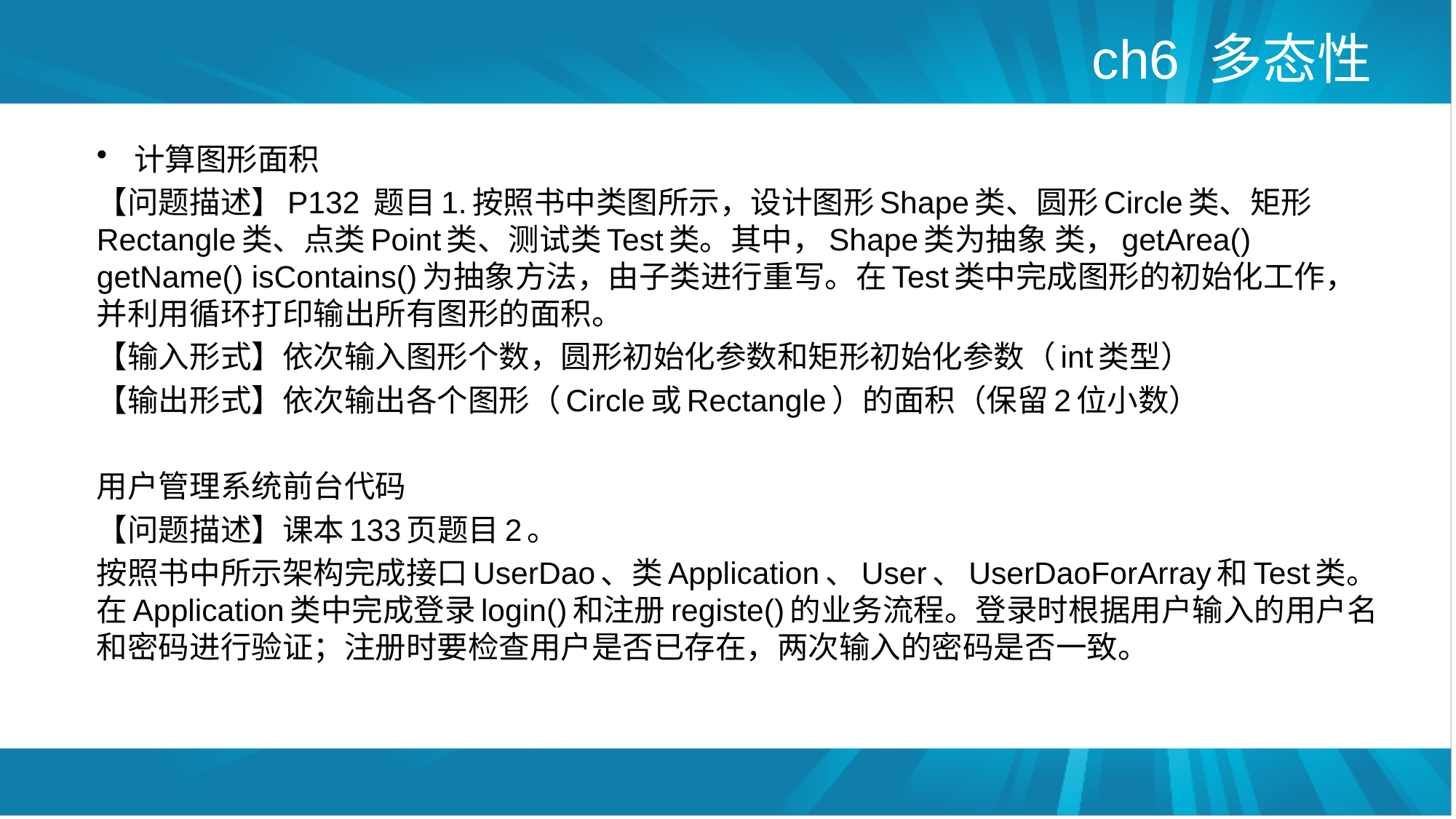

# ch6 多态性
计算图形面积
【问题描述】P132 题目1.按照书中类图所示，设计图形Shape类、圆形Circle类、矩形Rectangle类、点类Point类、测试类Test类。其中，Shape类为抽象 类，getArea() getName() isContains()为抽象方法，由子类进行重写。在Test类中完成图形的初始化工作，并利用循环打印输出所有图形的面积。
【输入形式】依次输入图形个数，圆形初始化参数和矩形初始化参数（int类型）
【输出形式】依次输出各个图形（Circle或Rectangle）的面积（保留2位小数）

用户管理系统前台代码
【问题描述】课本133页题目2。
按照书中所示架构完成接口UserDao、类Application、User、UserDaoForArray和Test类。在Application类中完成登录login()和注册registe()的业务流程。登录时根据用户输入的用户名和密码进行验证；注册时要检查用户是否已存在，两次输入的密码是否一致。